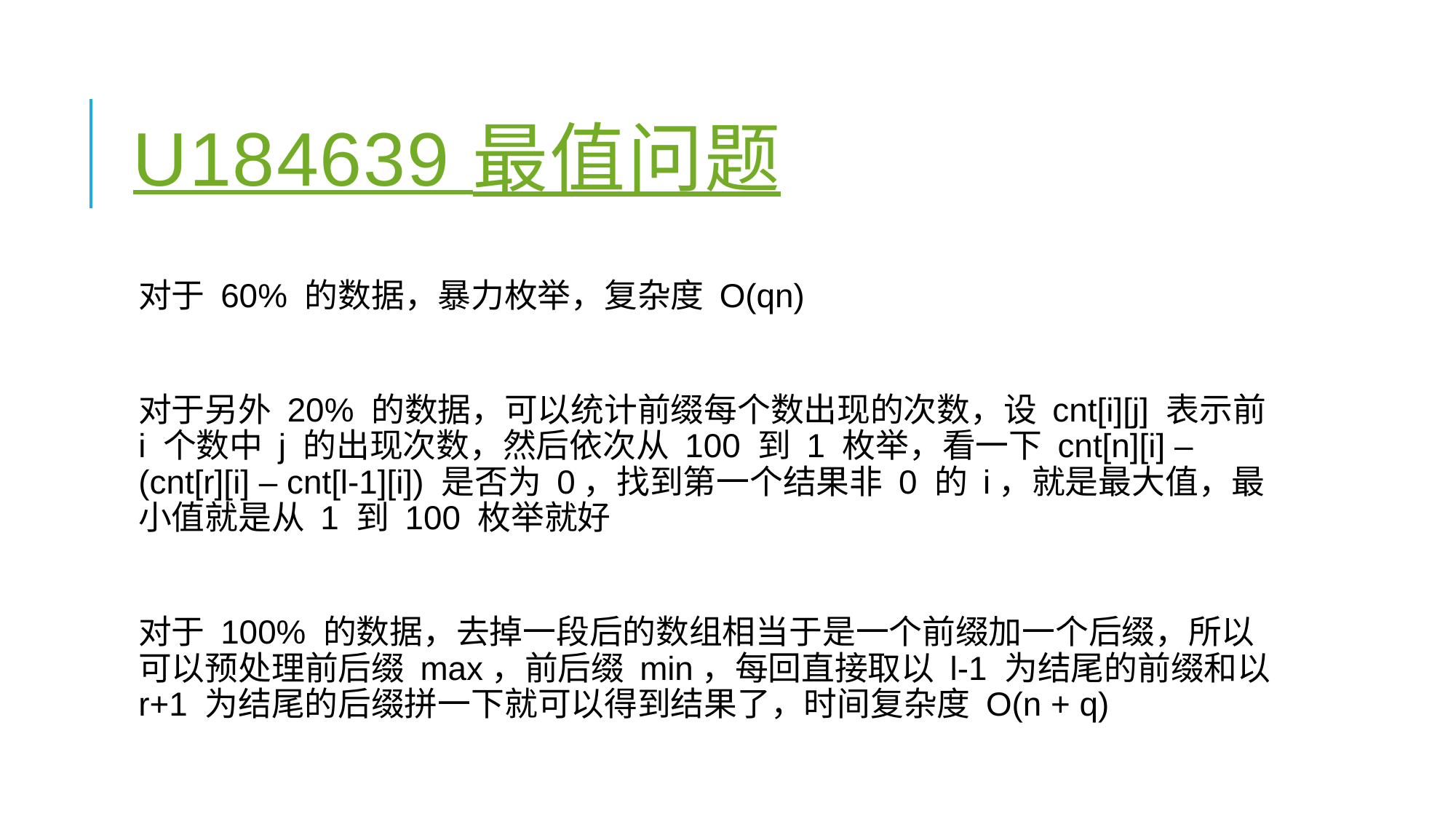

# U184639 最值问题
对于 60% 的数据，暴力枚举，复杂度 O(qn)

对于另外 20% 的数据，可以统计前缀每个数出现的次数，设 cnt[i][j] 表示前 i 个数中 j 的出现次数，然后依次从 100 到 1 枚举，看一下 cnt[n][i] – (cnt[r][i] – cnt[l-1][i]) 是否为 0，找到第一个结果非 0 的 i，就是最大值，最小值就是从 1 到 100 枚举就好

对于 100% 的数据，去掉一段后的数组相当于是一个前缀加一个后缀，所以可以预处理前后缀 max，前后缀 min，每回直接取以 l-1 为结尾的前缀和以 r+1 为结尾的后缀拼一下就可以得到结果了，时间复杂度 O(n + q)